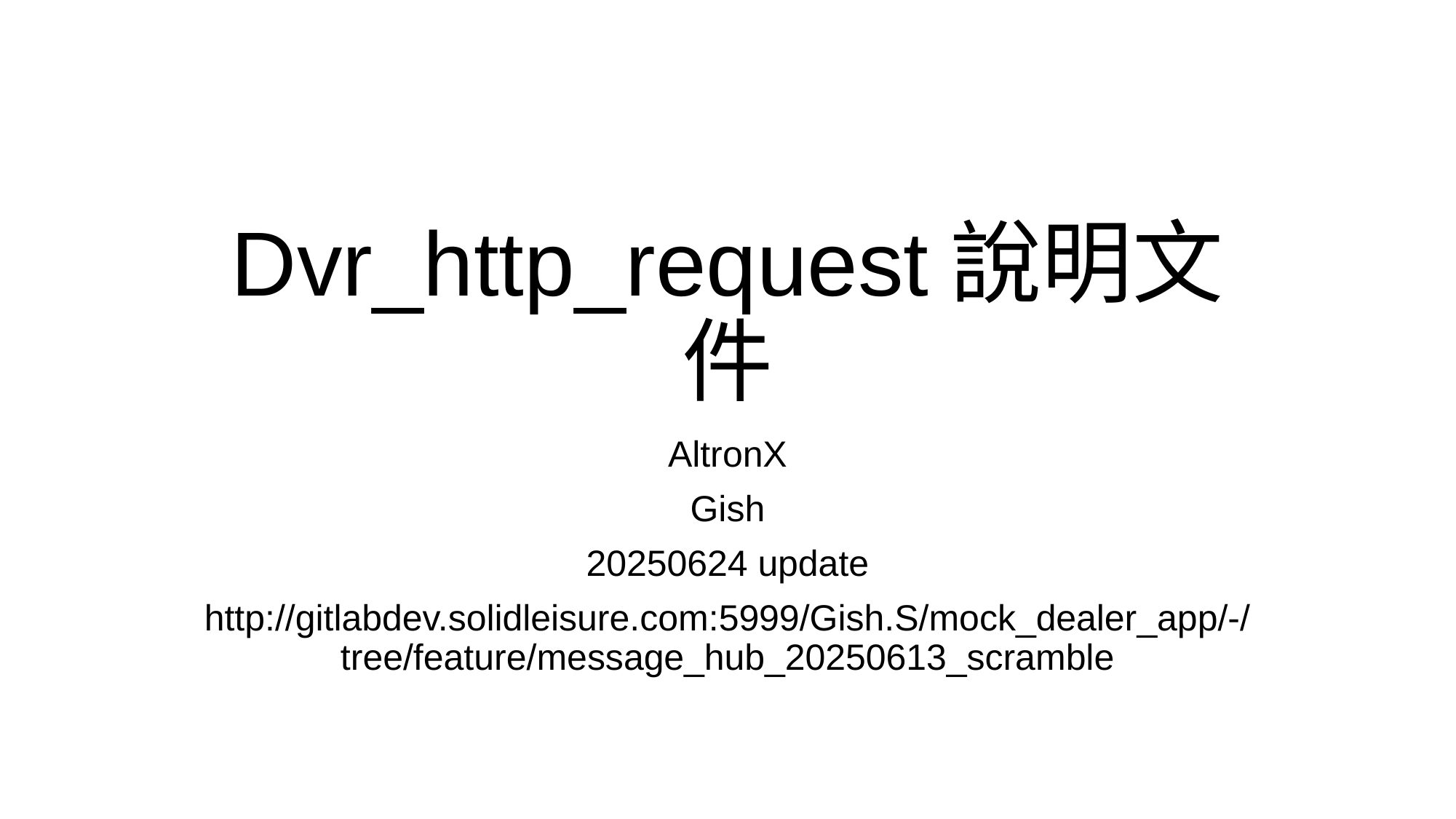

# Dvr_http_request說明文件
AltronX
Gish
20250624 update
http://gitlabdev.solidleisure.com:5999/Gish.S/mock_dealer_app/-/tree/feature/message_hub_20250613_scramble